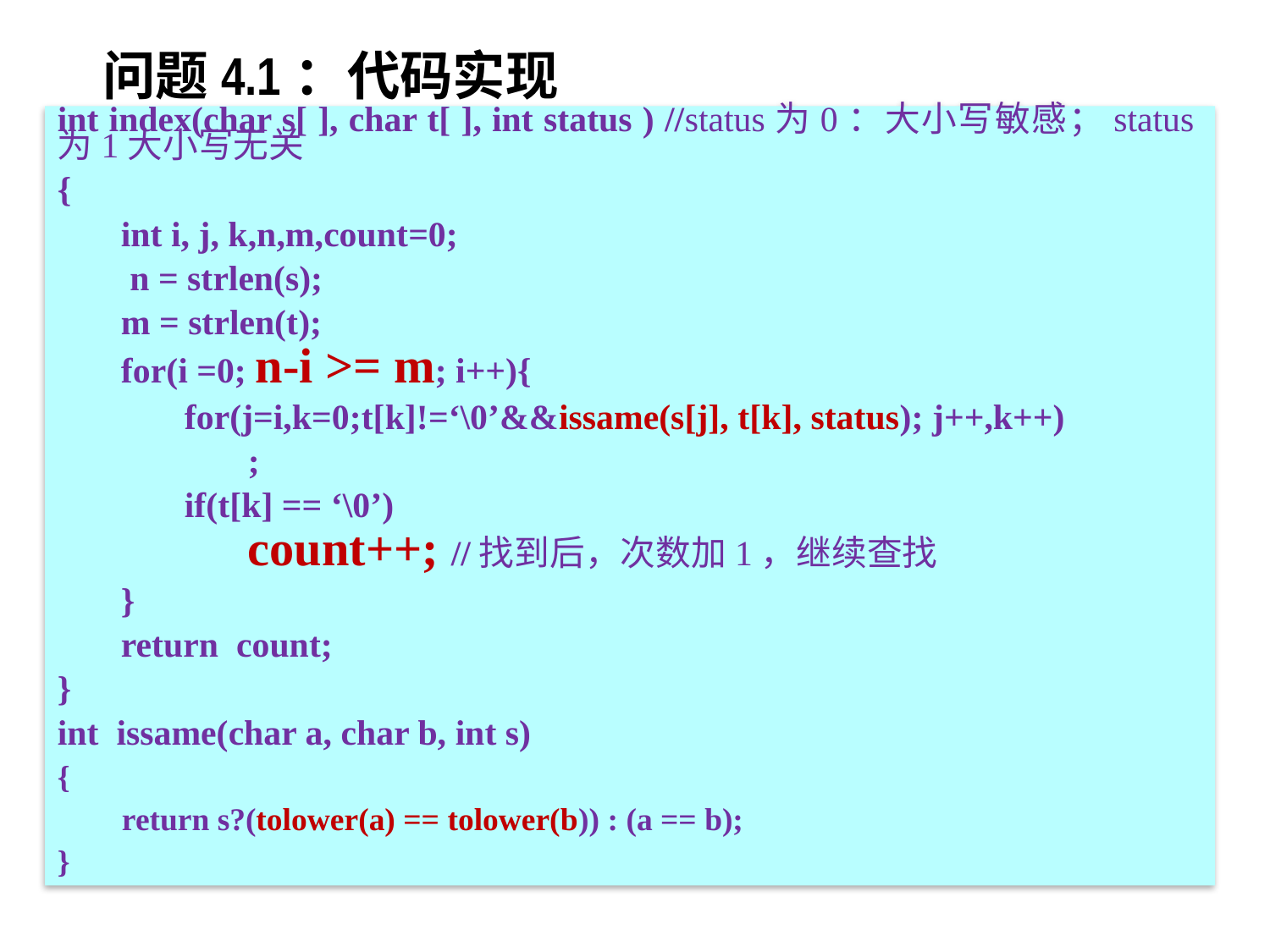

# 问题4.1：代码实现
int index(char s[ ], char t[ ], int status ) //status为0：大小写敏感；status为1大小写无关
{
int i, j, k,n,m,count=0;
 n = strlen(s);
m = strlen(t);
for(i =0; n-i >= m; i++){
for(j=i,k=0;t[k]!=‘\0’&&issame(s[j], t[k], status); j++,k++)
;
if(t[k] == ‘\0’)
count++; //找到后，次数加1，继续查找
}
return  count;
}
int  issame(char a, char b, int s)
{
        return s?(tolower(a) == tolower(b)) : (a == b);
}
82